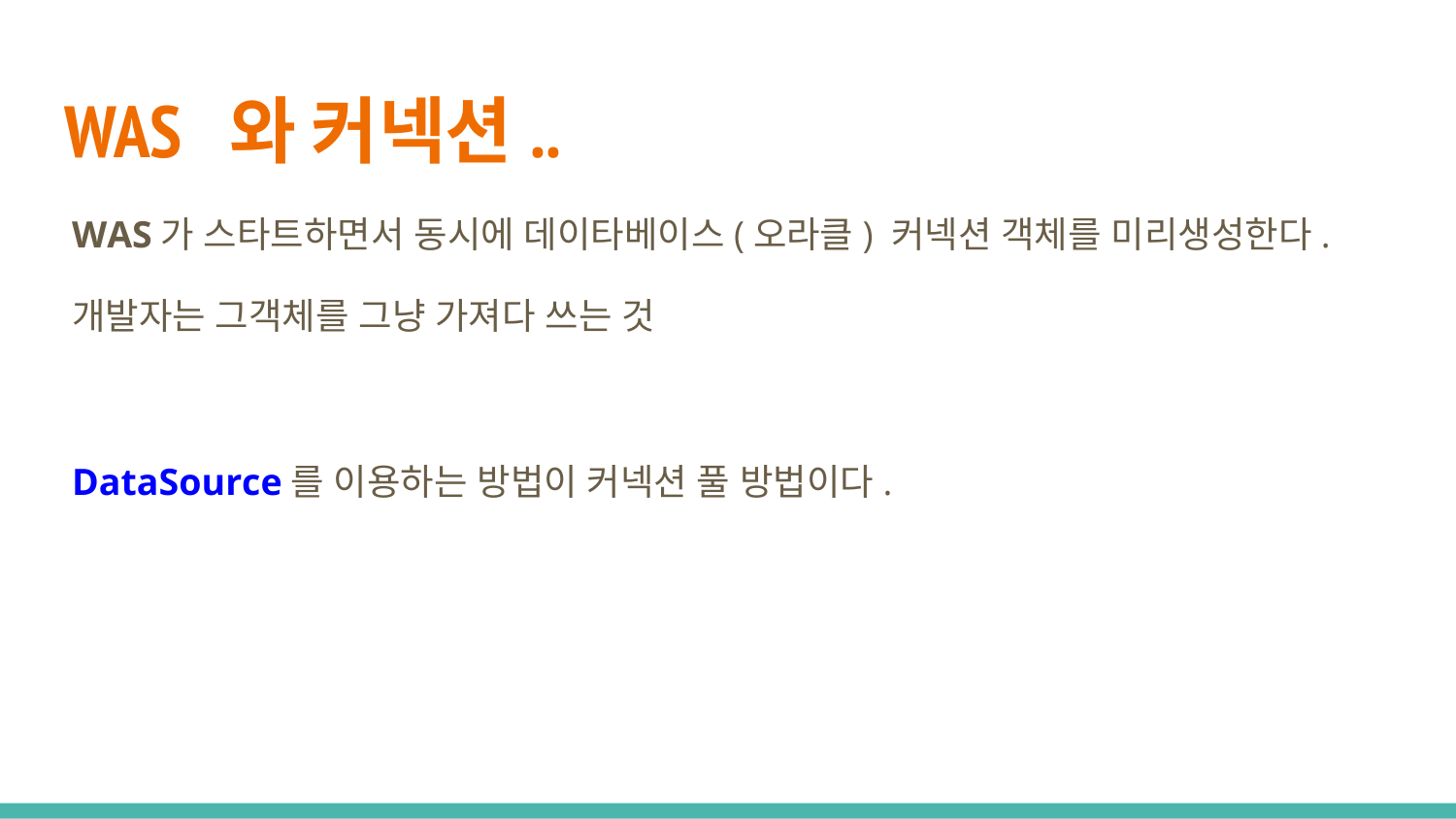

# WAS  와 커넥션..
WAS가 스타트하면서 동시에 데이타베이스(오라클) 커넥션 객체를 미리생성한다.
개발자는 그객체를 그냥 가져다 쓰는 것

DataSource를 이용하는 방법이 커넥션 풀 방법이다.